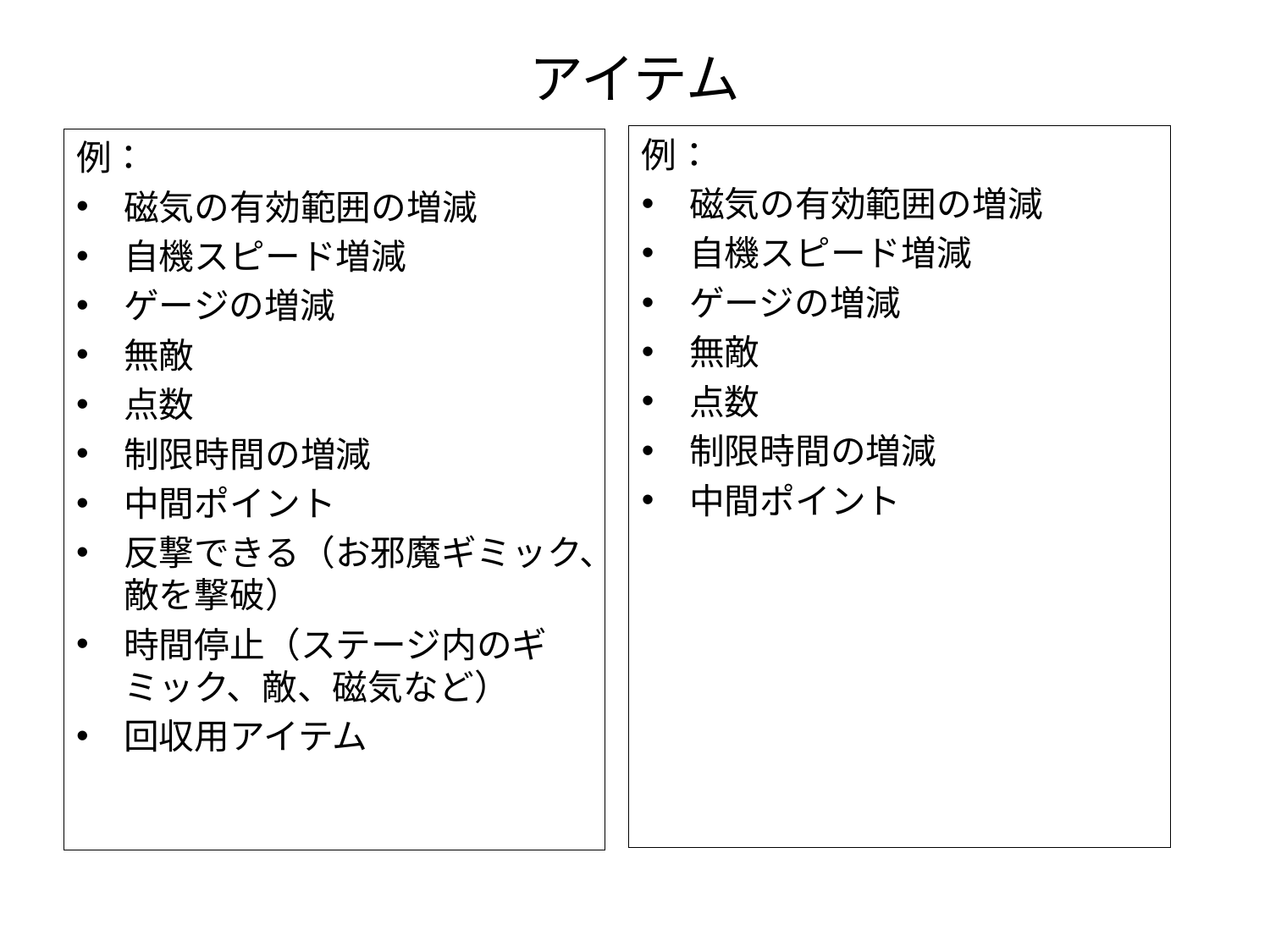

# アイテム
例：
磁気の有効範囲の増減
自機スピード増減
ゲージの増減
無敵
点数
制限時間の増減
中間ポイント

例：
磁気の有効範囲の増減
自機スピード増減
ゲージの増減
無敵
点数
制限時間の増減
中間ポイント
反撃できる（お邪魔ギミック、敵を撃破）
時間停止（ステージ内のギミック、敵、磁気など）
回収用アイテム